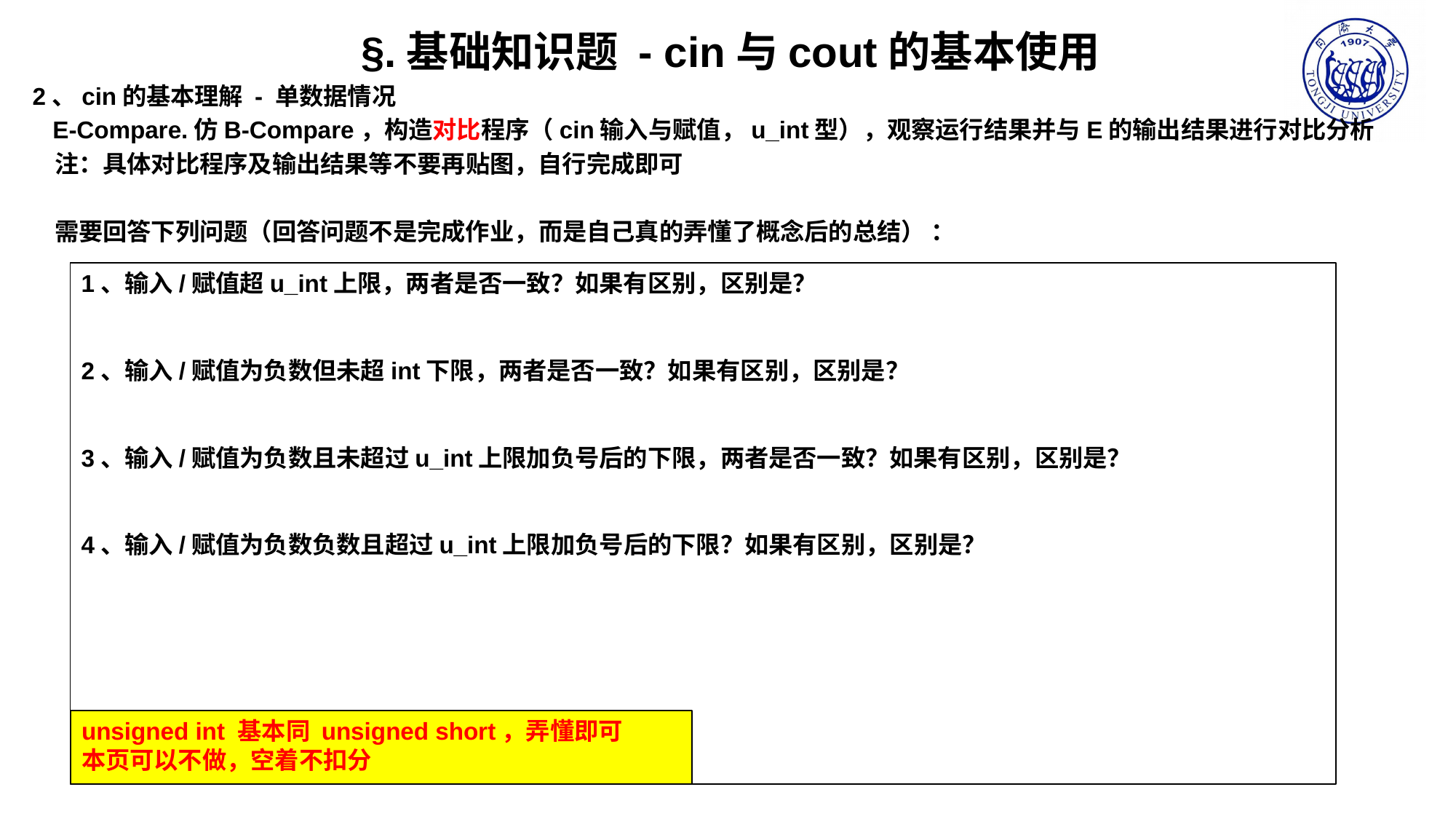

§.基础知识题 - cin与cout的基本使用
2、cin的基本理解 - 单数据情况
   E-Compare.仿B-Compare，构造对比程序（cin输入与赋值，u_int型），观察运行结果并与E的输出结果进行对比分析
   注：具体对比程序及输出结果等不要再贴图，自行完成即可

   需要回答下列问题（回答问题不是完成作业，而是自己真的弄懂了概念后的总结） ：
1、输入/赋值超u_int上限，两者是否一致？如果有区别，区别是？

2、输入/赋值为负数但未超int下限，两者是否一致？如果有区别，区别是？

3、输入/赋值为负数且未超过u_int上限加负号后的下限，两者是否一致？如果有区别，区别是？

4、输入/赋值为负数负数且超过u_int上限加负号后的下限？如果有区别，区别是？

unsigned int 基本同 unsigned short，弄懂即可
本页可以不做，空着不扣分